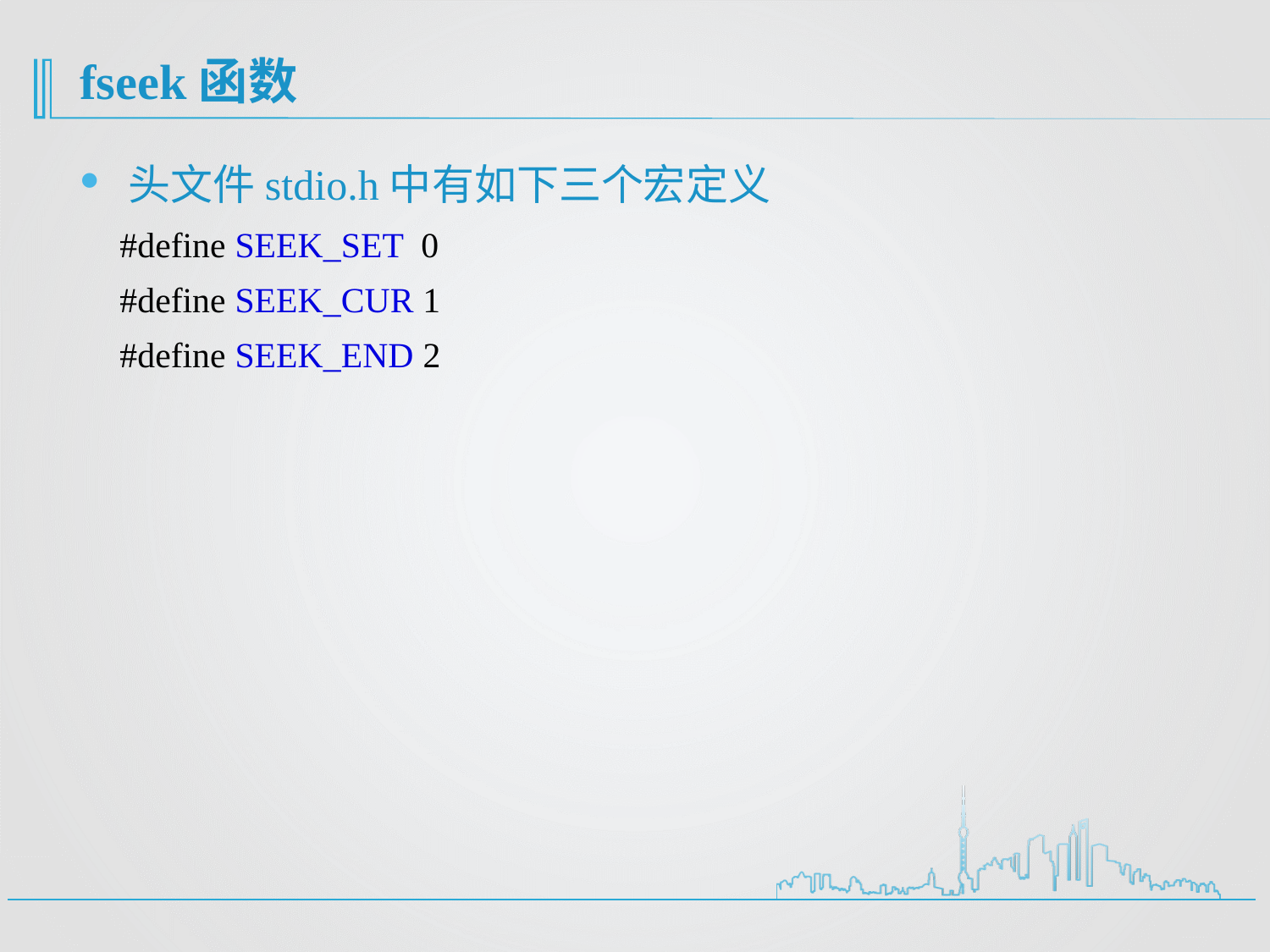

# fseek函数
头文件stdio.h中有如下三个宏定义
#define SEEK_SET  0
#define SEEK_CUR 1
#define SEEK_END 2